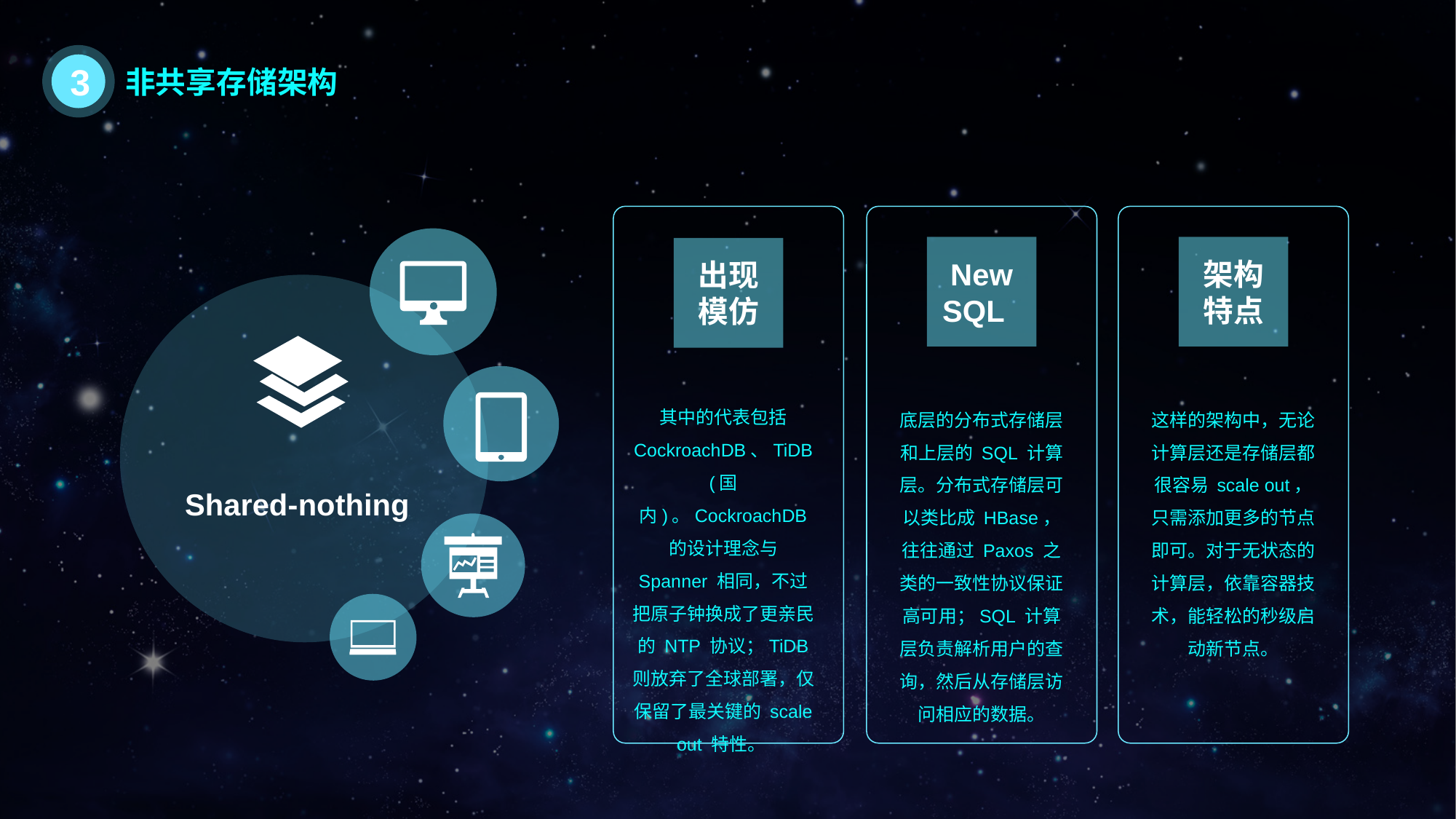

3
非共享存储架构

New
SQL
架构特点
出现模仿
其中的代表包括 CockroachDB、TiDB
(国内)。CockroachDB 的设计理念与 Spanner 相同，不过把原子钟换成了更亲民的 NTP 协议；TiDB 则放弃了全球部署，仅保留了最关键的 scale out 特性。
底层的分布式存储层和上层的 SQL 计算层。分布式存储层可以类比成 HBase，往往通过 Paxos 之类的一致性协议保证高可用；SQL 计算层负责解析用户的查询，然后从存储层访问相应的数据。
这样的架构中，无论计算层还是存储层都很容易 scale out，只需添加更多的节点即可。对于无状态的计算层，依靠容器技术，能轻松的秒级启动新节点。

Shared-nothing